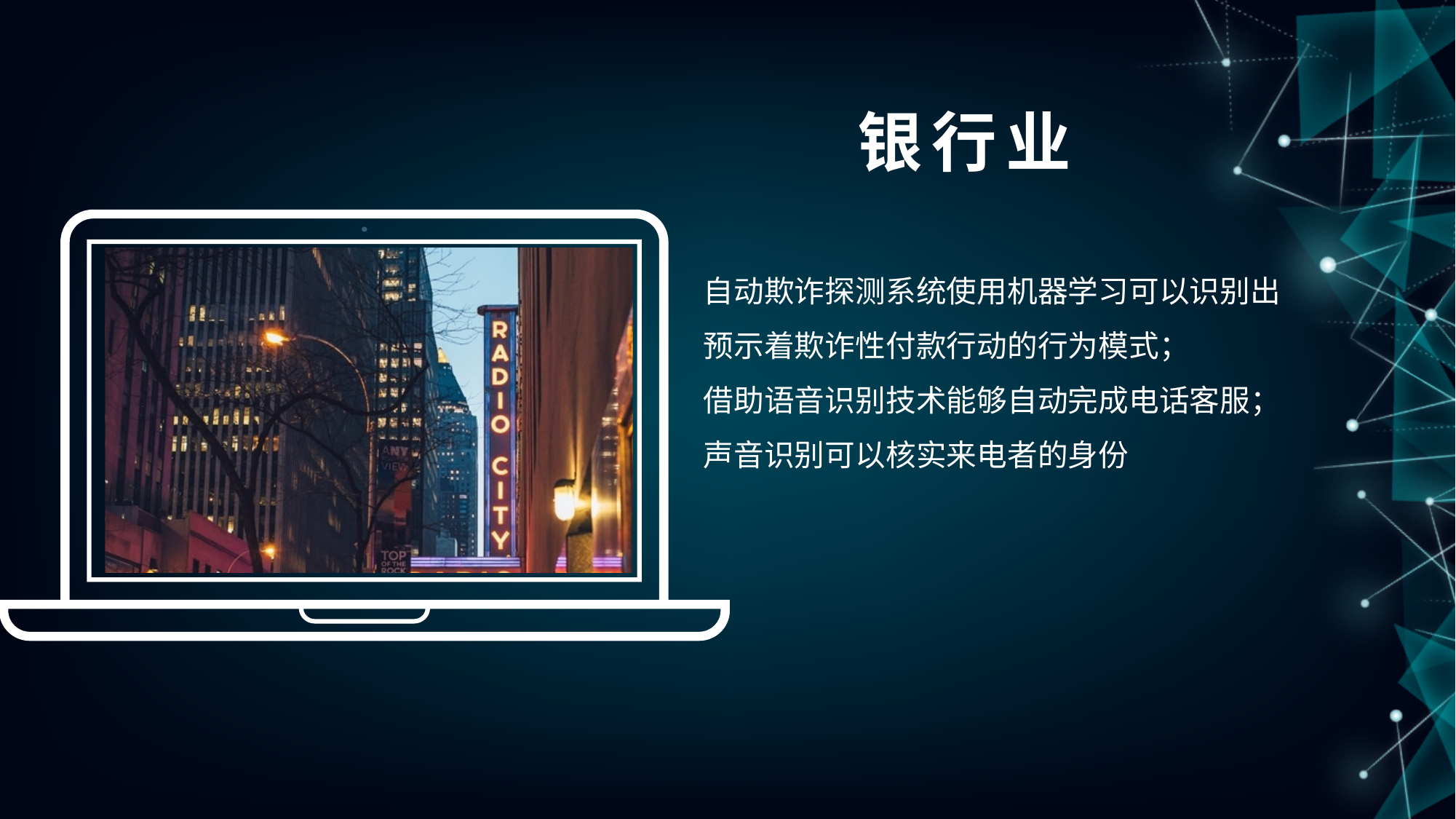

银行业

自动欺诈探测系统使用机器学习可以识别出
预示着欺诈性付款行动的行为模式；
借助语音识别技术能够自动完成电话客服；
声音识别可以核实来电者的身份